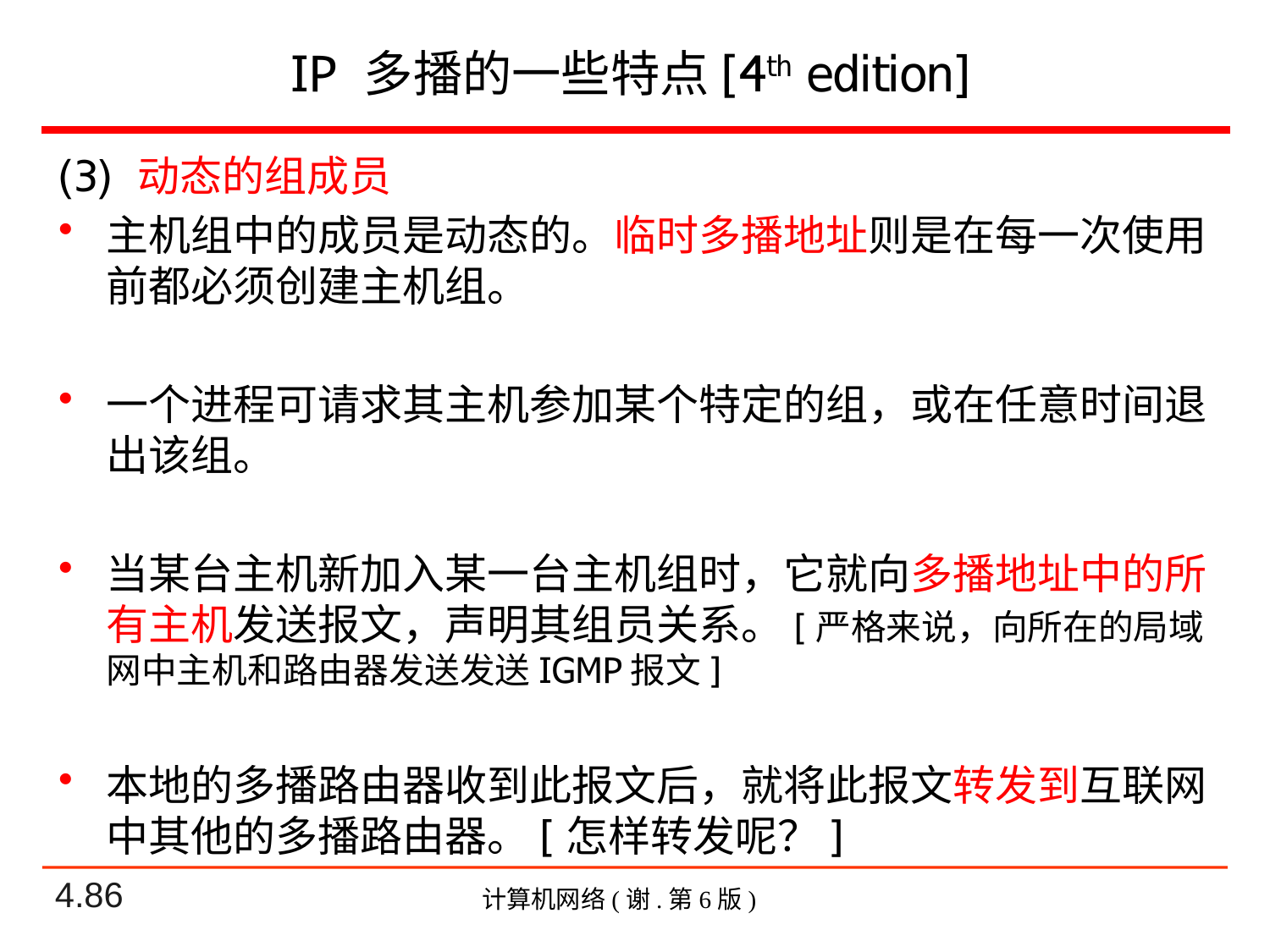

# IP 多播的一些特点[4th edition]
(3) 动态的组成员
主机组中的成员是动态的。临时多播地址则是在每一次使用前都必须创建主机组。

一个进程可请求其主机参加某个特定的组，或在任意时间退出该组。

当某台主机新加入某一台主机组时，它就向多播地址中的所有主机发送报文，声明其组员关系。[严格来说，向所在的局域网中主机和路由器发送发送IGMP报文]

本地的多播路由器收到此报文后，就将此报文转发到互联网中其他的多播路由器。[怎样转发呢？]